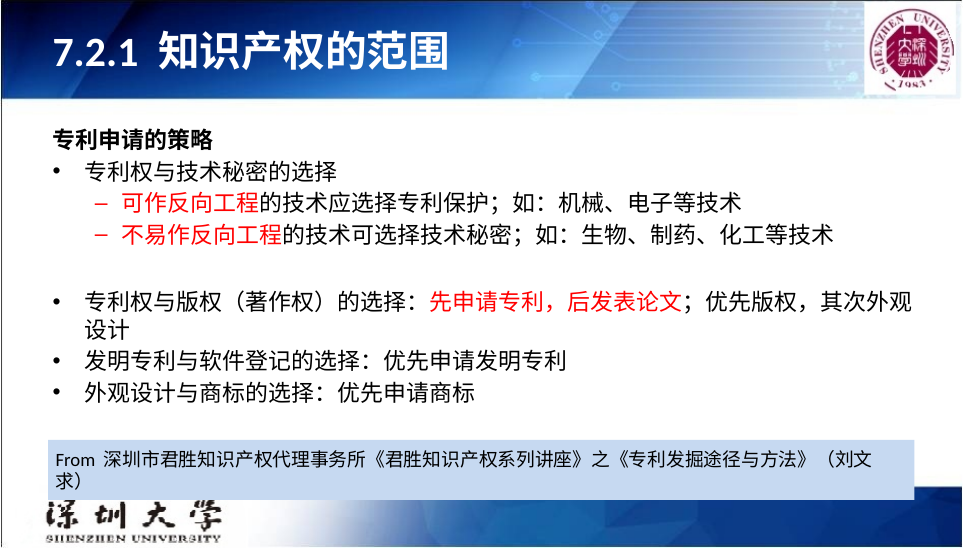

# 7.2.1 知识产权的范围
专利申请的策略
专利权与技术秘密的选择
可作反向工程的技术应选择专利保护；如：机械、电子等技术
不易作反向工程的技术可选择技术秘密；如：生物、制药、化工等技术

专利权与版权（著作权）的选择：先申请专利，后发表论文；优先版权，其次外观设计
发明专利与软件登记的选择：优先申请发明专利
外观设计与商标的选择：优先申请商标
From 深圳市君胜知识产权代理事务所《君胜知识产权系列讲座》之《专利发掘途径与方法》（刘文求）
259